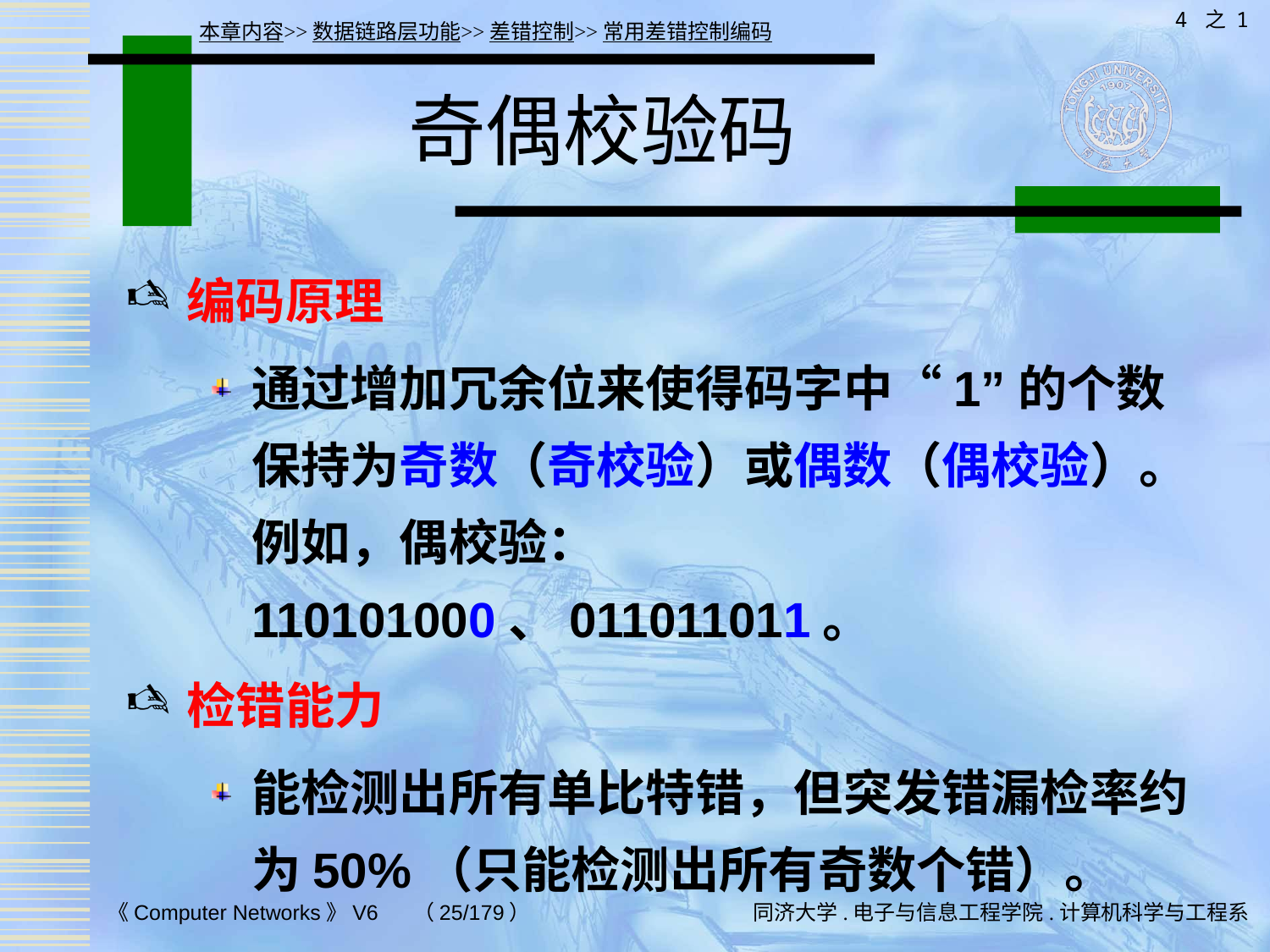

4 之 1
本章内容>>数据链路层功能>>差错控制>>常用差错控制编码
# 奇偶校验码
编码原理
通过增加冗余位来使得码字中“1”的个数保持为奇数（奇校验）或偶数（偶校验）。例如，偶校验：110101000、011011011。
检错能力
能检测出所有单比特错，但突发错漏检率约为50%（只能检测出所有奇数个错）。